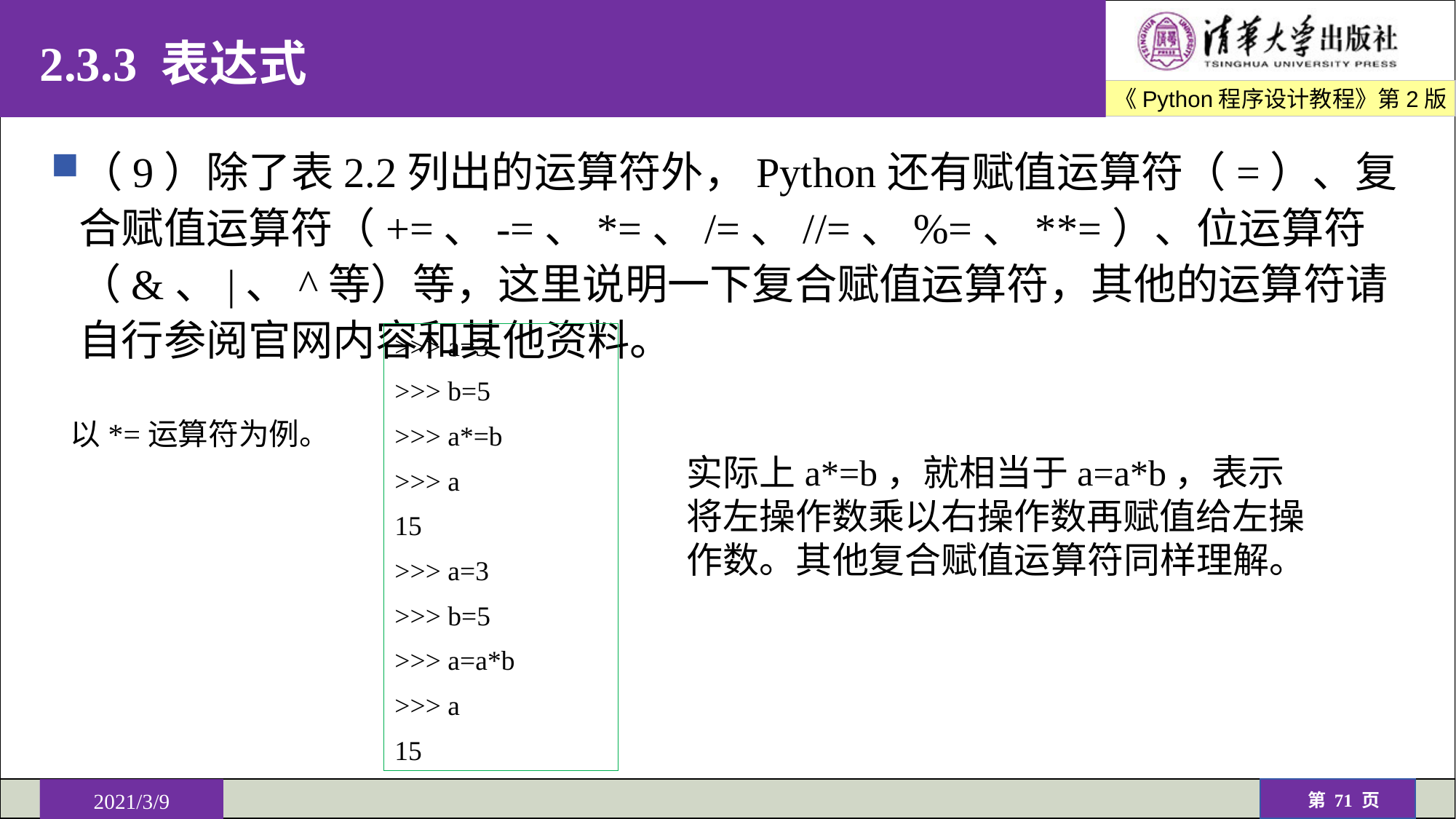

# 2.3.3 表达式
（9）除了表2.2列出的运算符外，Python还有赋值运算符（=）、复合赋值运算符（+=、-=、*=、/=、//=、%=、**=）、位运算符（&、|、^等）等，这里说明一下复合赋值运算符，其他的运算符请自行参阅官网内容和其他资料。
>>> a=3
>>> b=5
>>> a*=b
>>> a
15
>>> a=3
>>> b=5
>>> a=a*b
>>> a
15
以*=运算符为例。
实际上a*=b，就相当于a=a*b，表示将左操作数乘以右操作数再赋值给左操作数。其他复合赋值运算符同样理解。